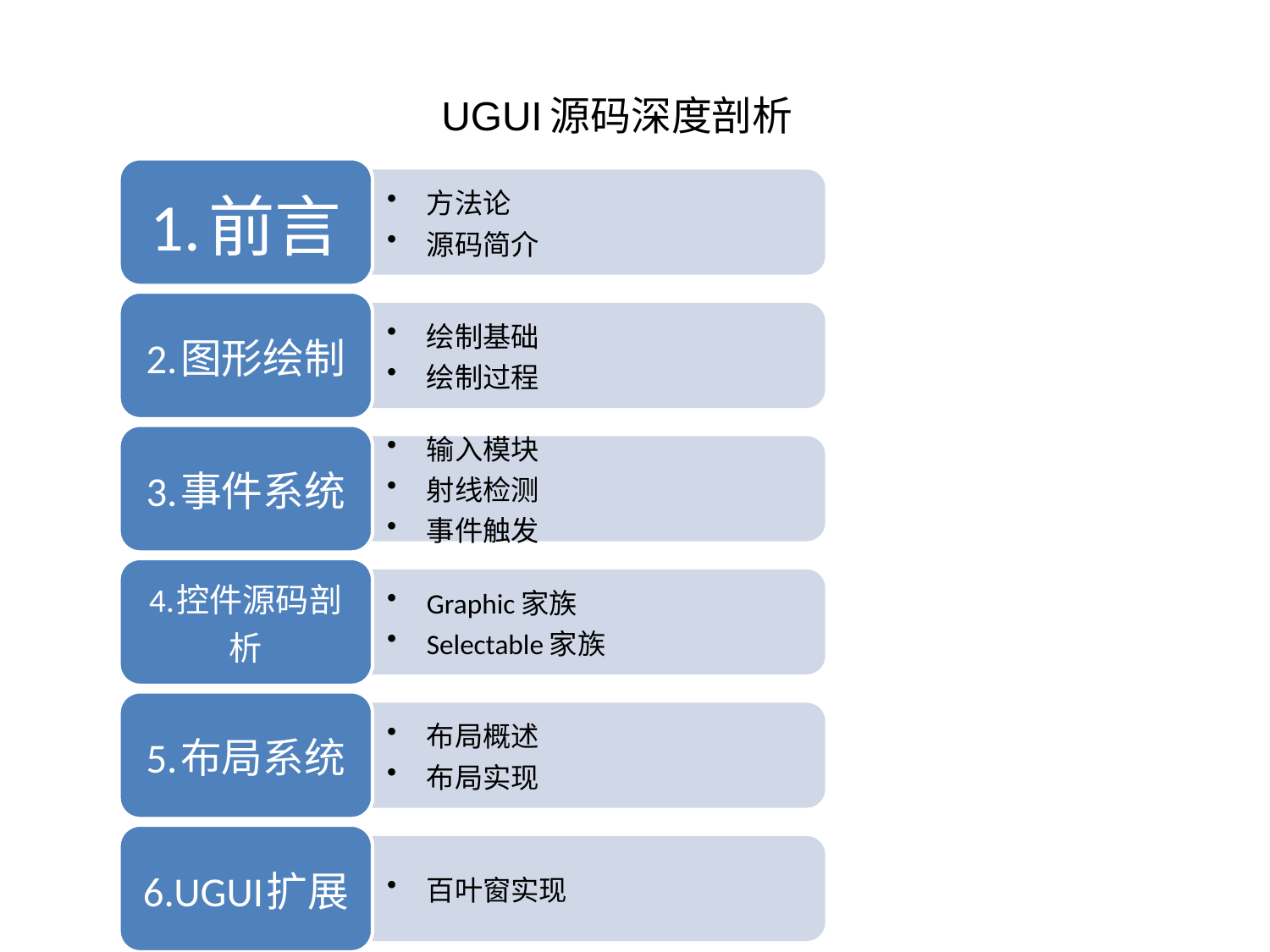

1.前言
方法论
2.图形绘制
绘制基础
绘制过程
3.事件系统
4.控件源码剖析
5.布局系统
6.UGUI扩展
源码简介
输入模块
射线检测
事件触发
Graphic家族
Selectable家族
布局概述
布局实现
百叶窗实现